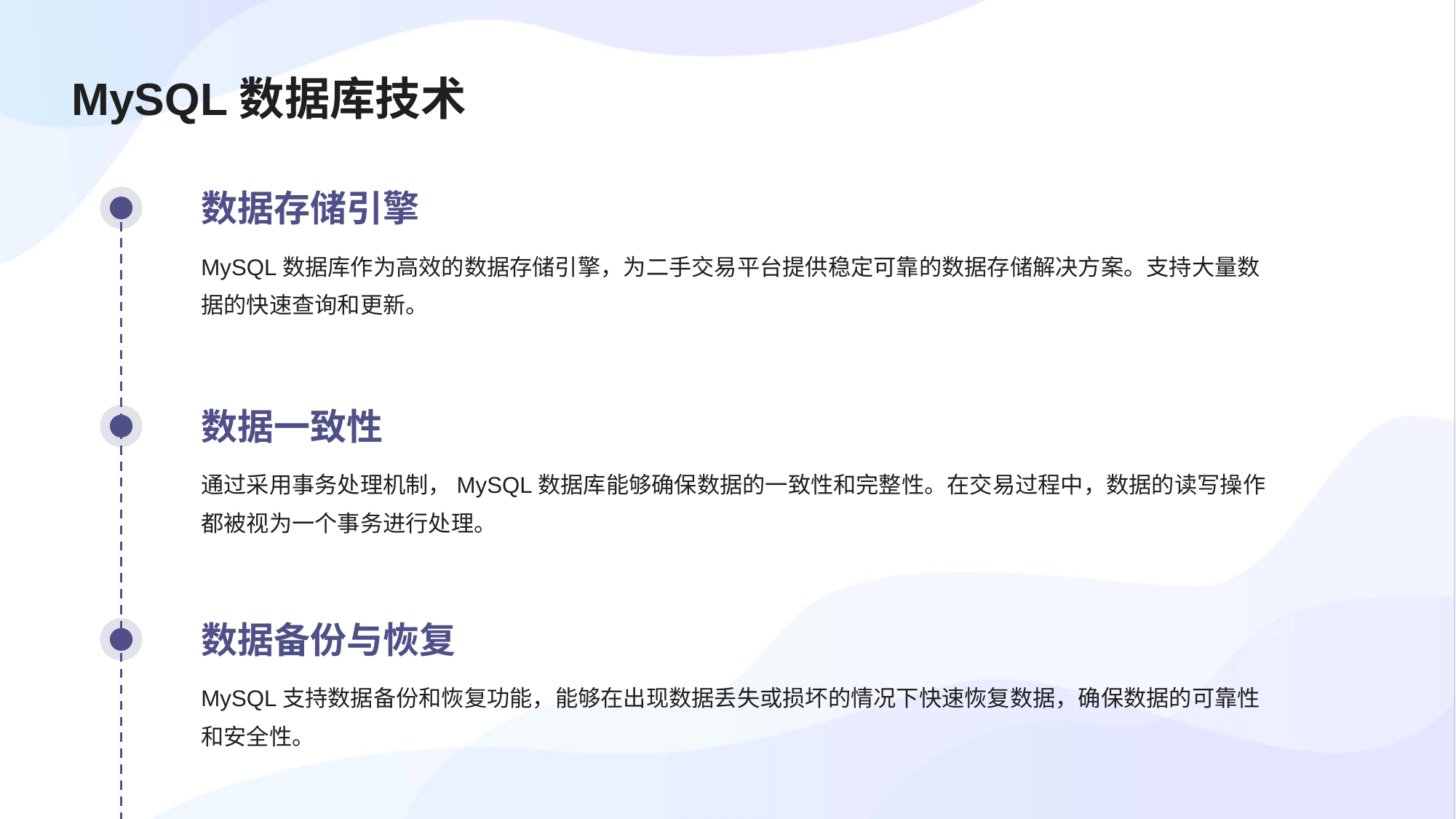

MySQL数据库技术
数据存储引擎

MySQL数据库作为高效的数据存储引擎，为二手交易平台提供稳定可靠的数据存储解决方案。支持大量数据的快速查询和更新。
数据一致性

通过采用事务处理机制，MySQL数据库能够确保数据的一致性和完整性。在交易过程中，数据的读写操作都被视为一个事务进行处理。
数据备份与恢复

MySQL支持数据备份和恢复功能，能够在出现数据丢失或损坏的情况下快速恢复数据，确保数据的可靠性和安全性。